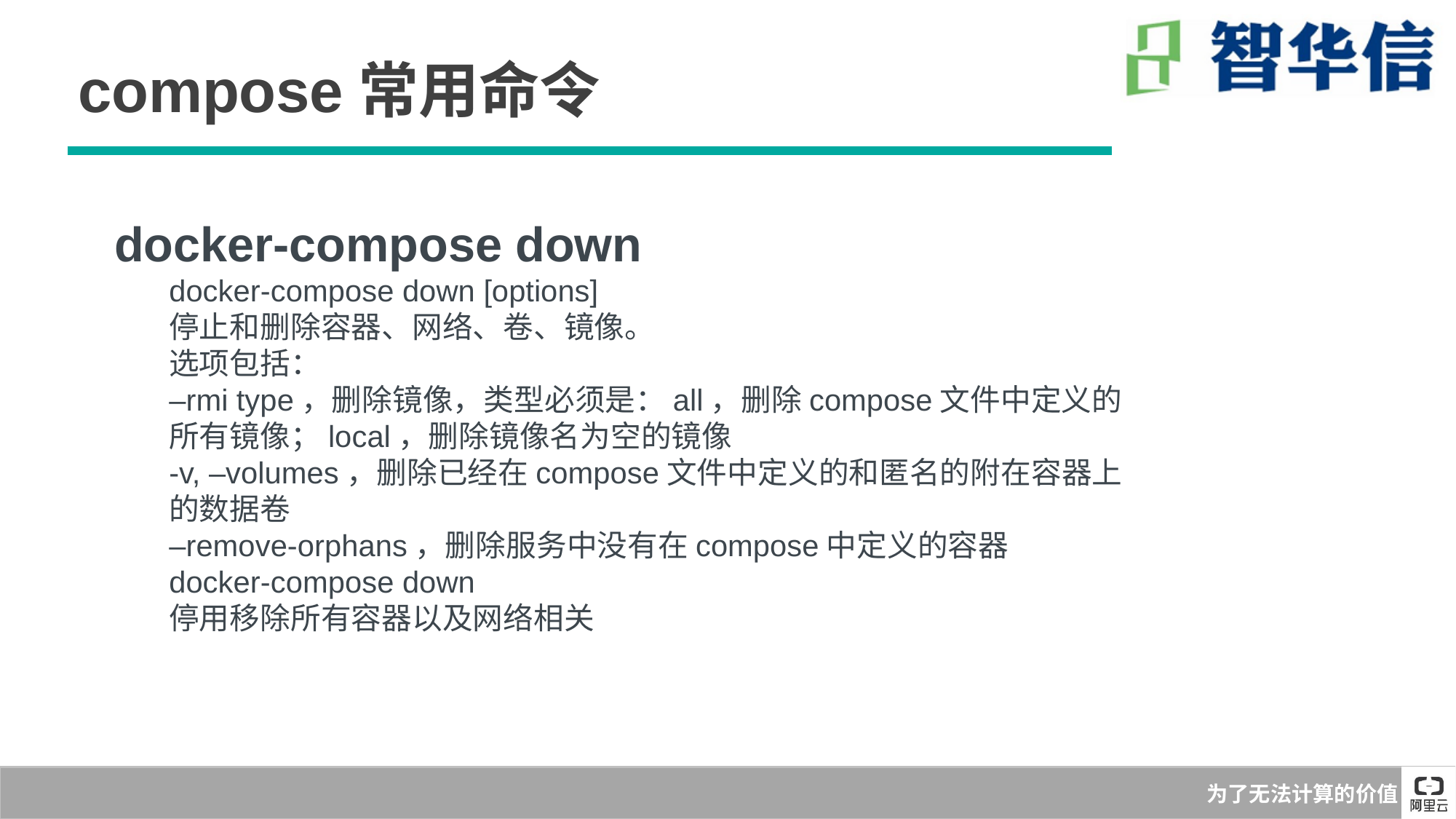

compose常用命令
docker-compose down
docker-compose down [options]
停止和删除容器、网络、卷、镜像。
选项包括：
–rmi type，删除镜像，类型必须是：all，删除compose文件中定义的所有镜像；local，删除镜像名为空的镜像
-v, –volumes，删除已经在compose文件中定义的和匿名的附在容器上的数据卷
–remove-orphans，删除服务中没有在compose中定义的容器
docker-compose down
停用移除所有容器以及网络相关